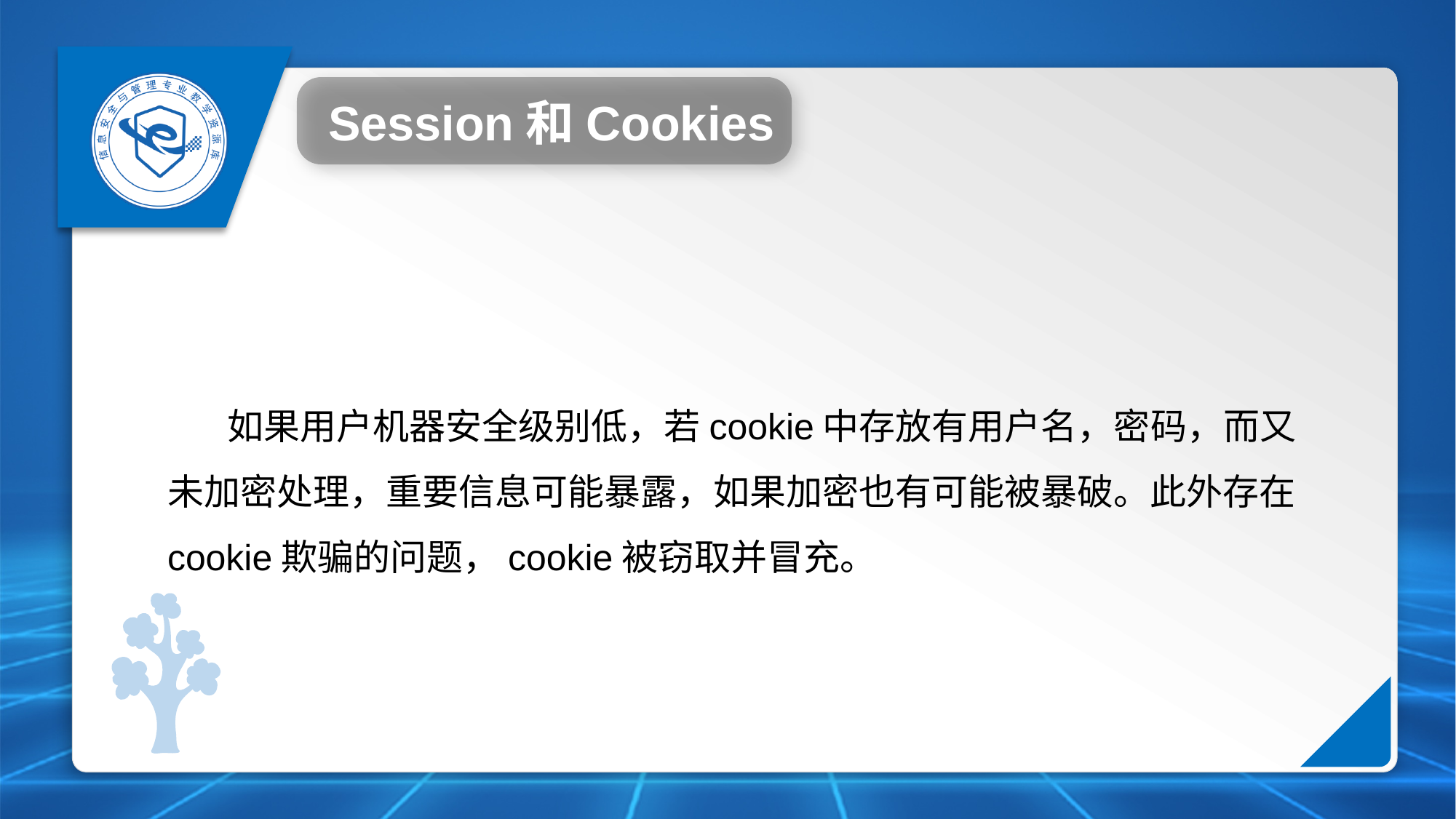

Session和Cookies
如果用户机器安全级别低，若cookie中存放有用户名，密码，而又未加密处理，重要信息可能暴露，如果加密也有可能被暴破。此外存在cookie欺骗的问题，cookie被窃取并冒充。